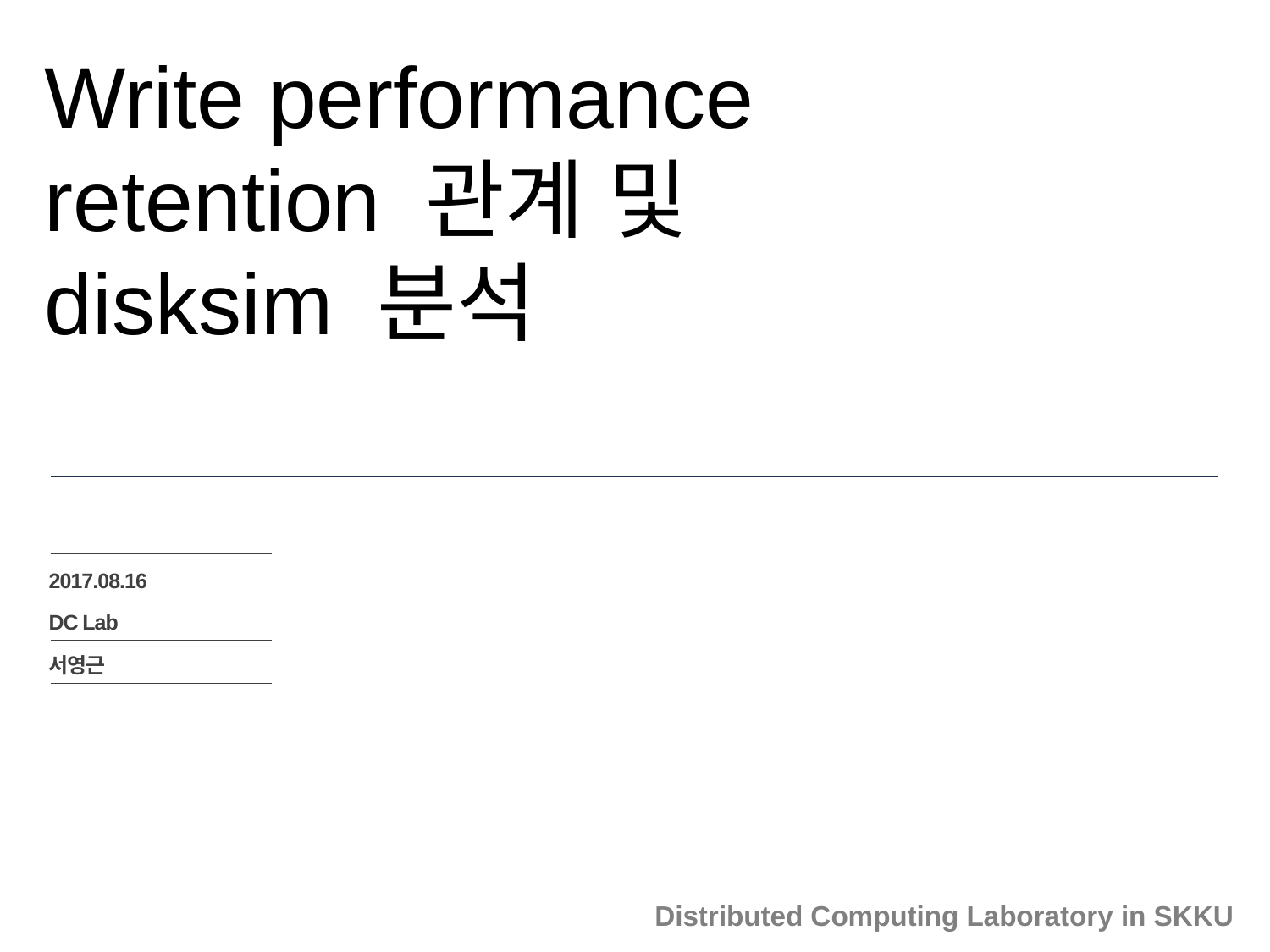

# Write performance retention 관계 및 disksim 분석
2017.08.16
DC Lab
서영근
Distributed Computing Laboratory in SKKU